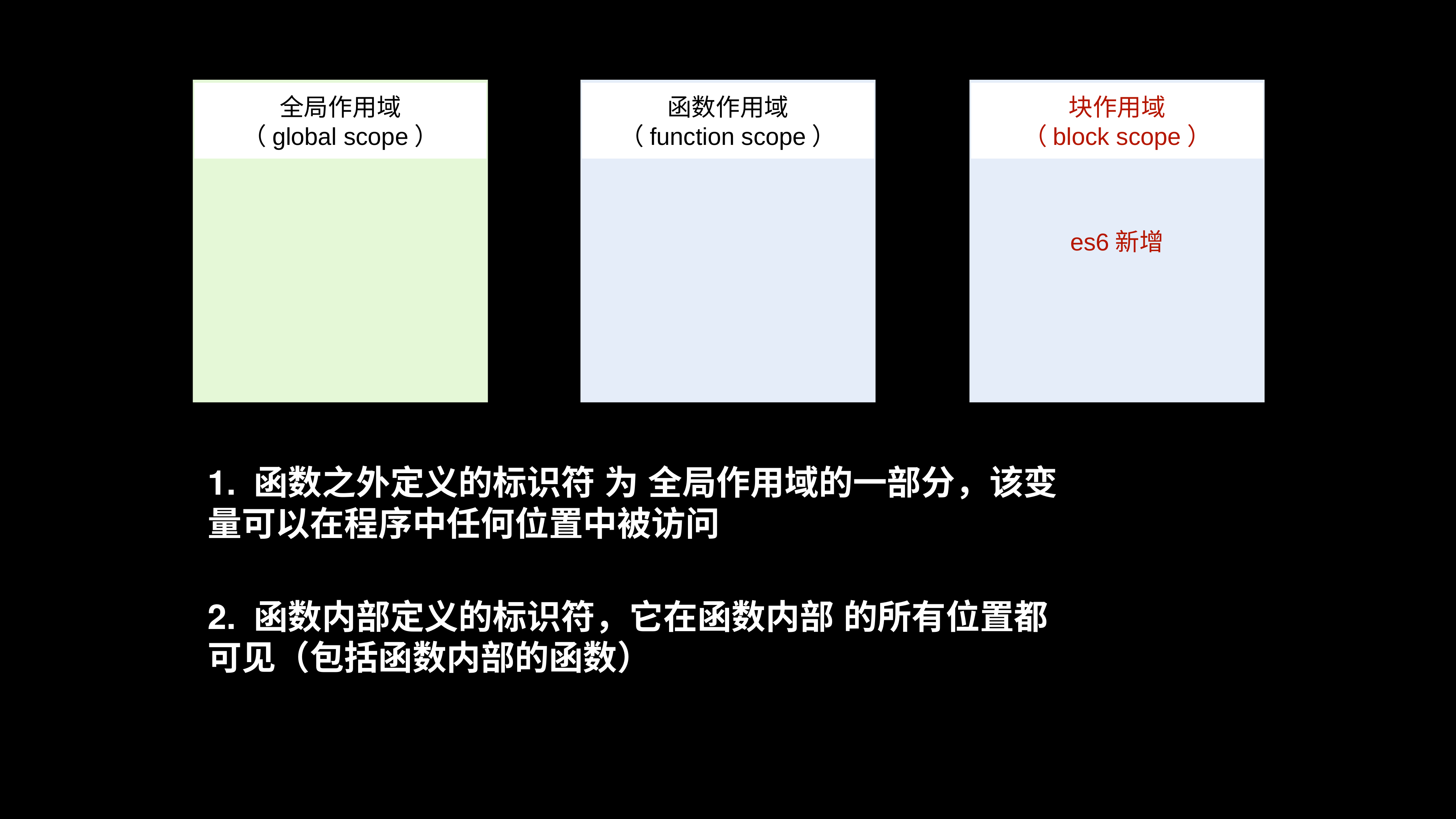

es6新增
全局作用域
（global scope）
函数作用域
（function scope）
块作用域
（block scope）
1. 函数之外定义的标识符 为 全局作用域的一部分，该变量可以在程序中任何位置中被访问
2. 函数内部定义的标识符，它在函数内部 的所有位置都可见（包括函数内部的函数）